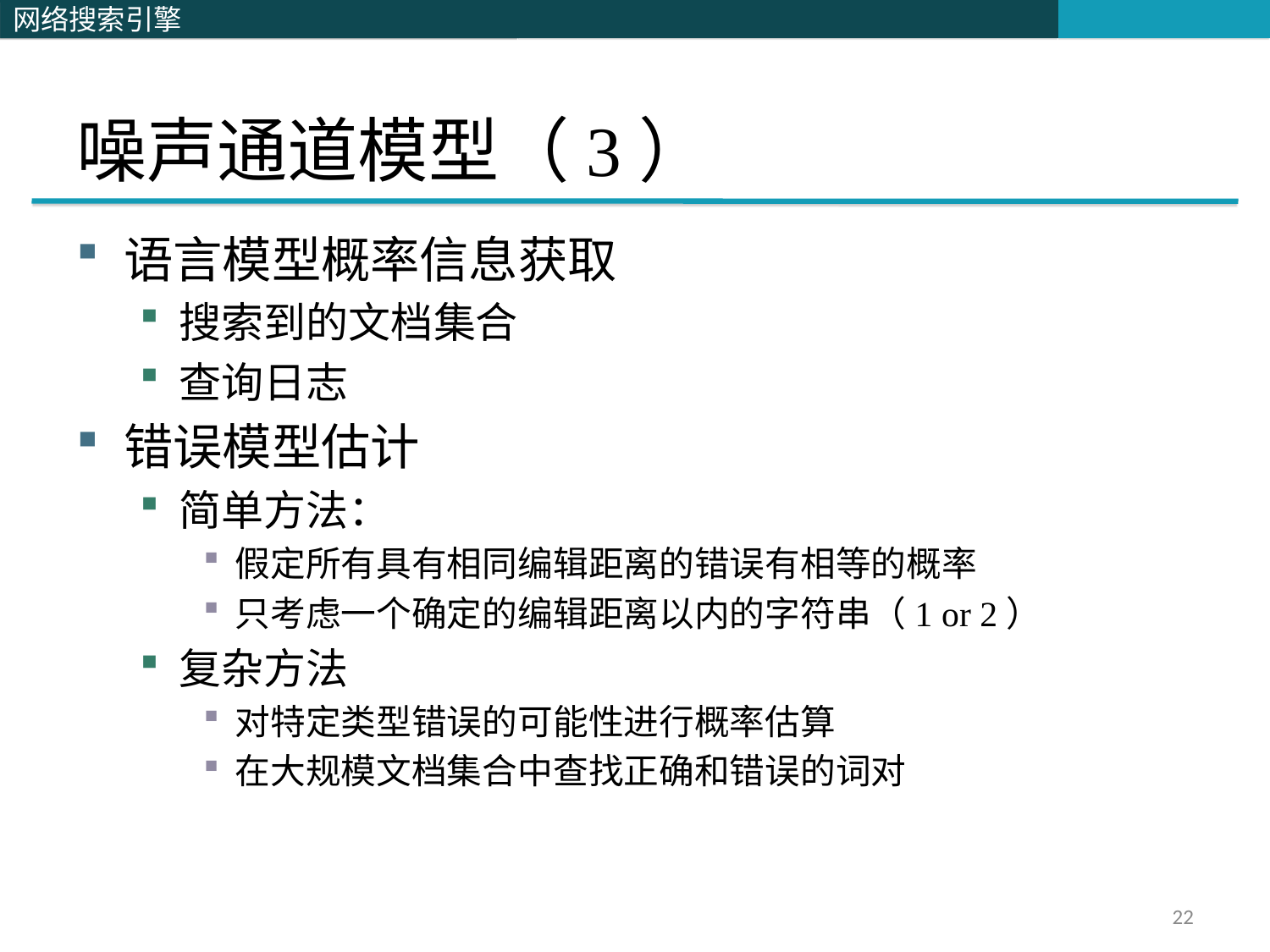

# 噪声通道模型（3）
语言模型概率信息获取
搜索到的文档集合
查询日志
错误模型估计
简单方法：
假定所有具有相同编辑距离的错误有相等的概率
只考虑一个确定的编辑距离以内的字符串（1 or 2）
复杂方法
对特定类型错误的可能性进行概率估算
在大规模文档集合中查找正确和错误的词对
22